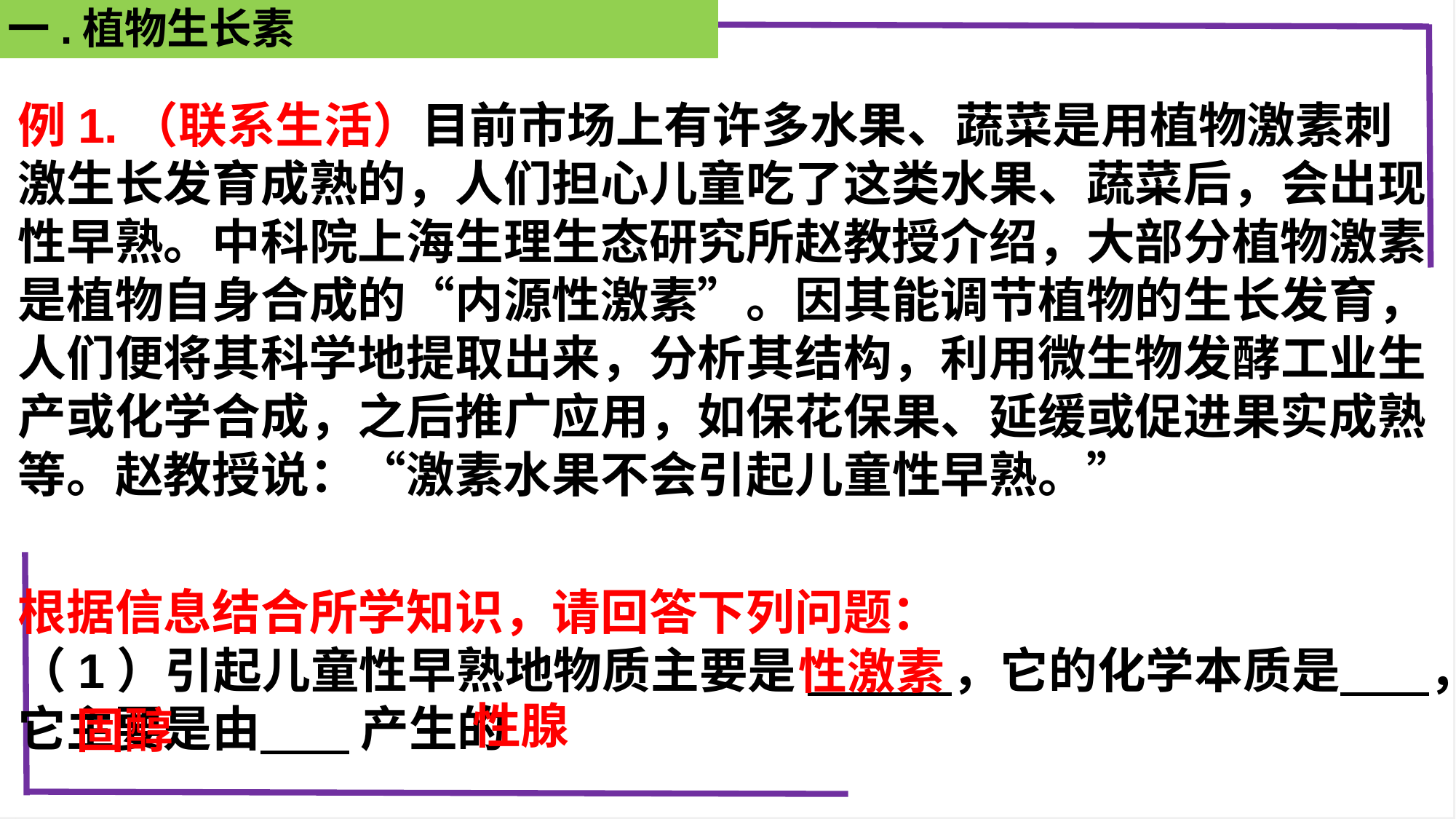

一.植物生长素
例1.（联系生活）目前市场上有许多水果、蔬菜是用植物激素刺激生长发育成熟的，人们担心儿童吃了这类水果、蔬菜后，会出现性早熟。中科院上海生理生态研究所赵教授介绍，大部分植物激素是植物自身合成的“内源性激素”。因其能调节植物的生长发育，人们便将其科学地提取出来，分析其结构，利用微生物发酵工业生产或化学合成，之后推广应用，如保花保果、延缓或促进果实成熟等。赵教授说：“激素水果不会引起儿童性早熟。”
根据信息结合所学知识，请回答下列问题：
（1）引起儿童性早熟地物质主要是              ，它的化学本质是        ，它主要是由         产生的
性激素
性腺
固醇